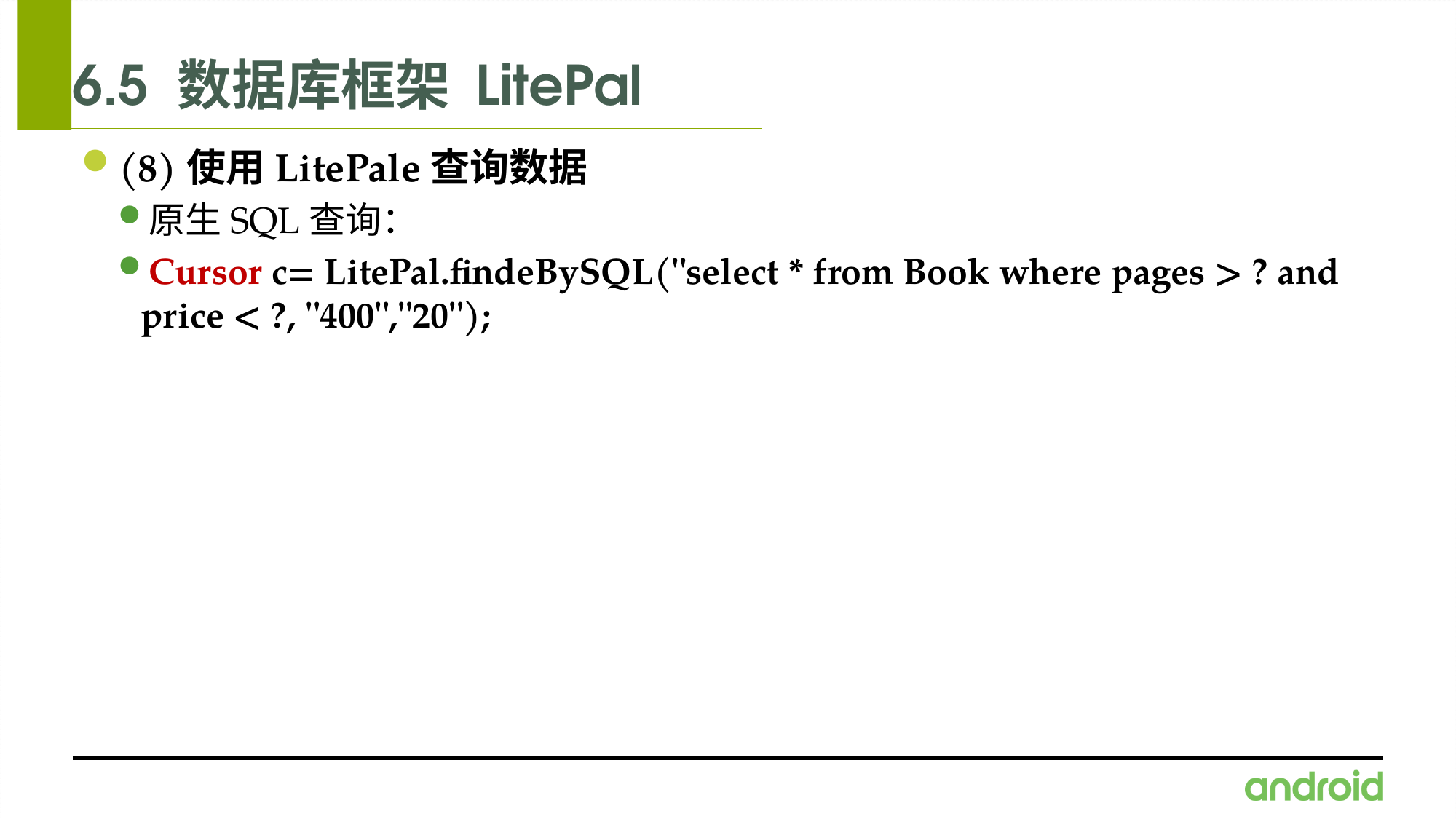

# 6.5 数据库框架 LitePal
(8)使用LitePale查询数据
原生SQL查询：
Cursor c= LitePal.findeBySQL("select * from Book where pages > ? and price < ?, "400","20");